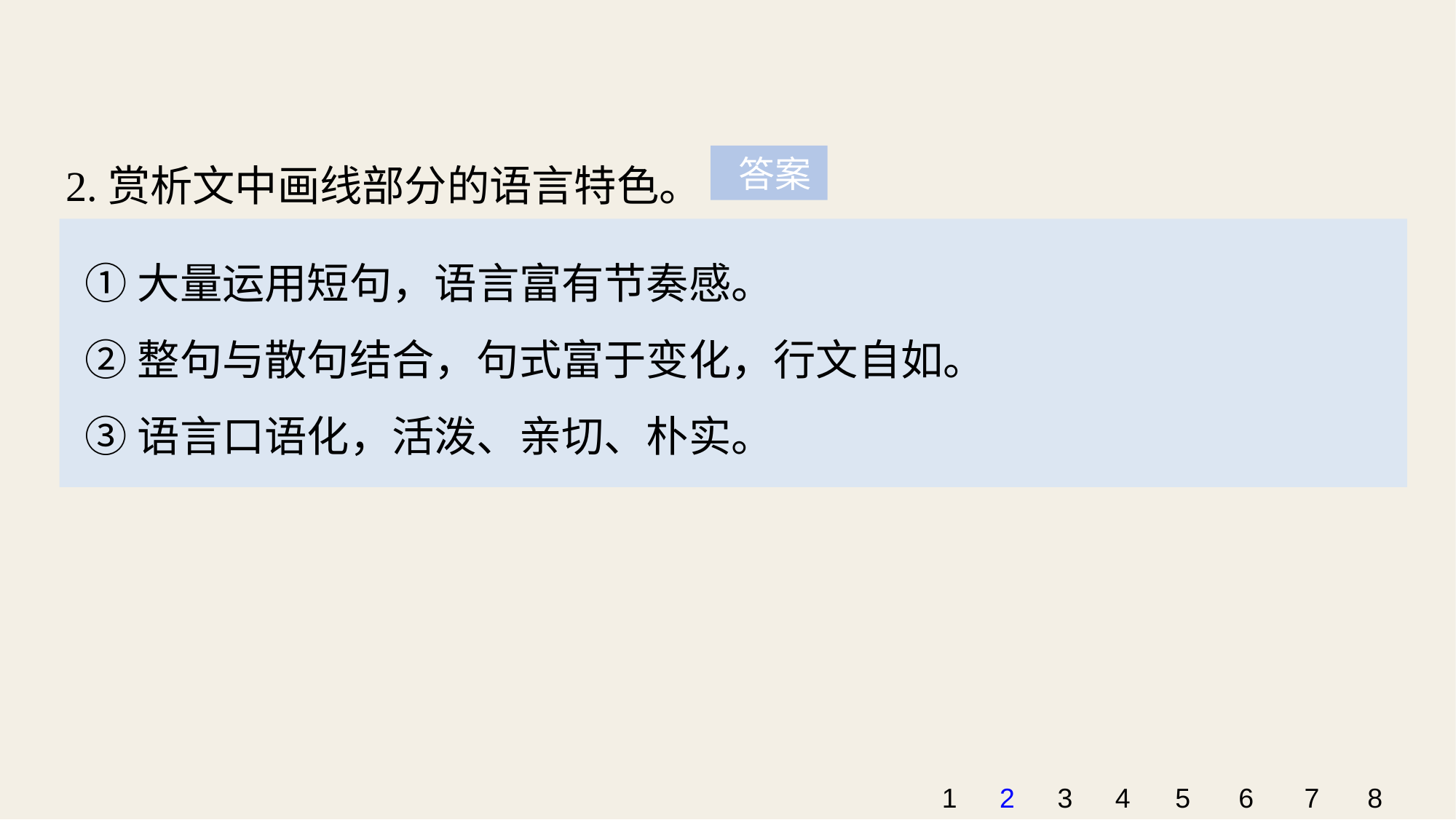

2.赏析文中画线部分的语言特色。
 答案

①大量运用短句，语言富有节奏感。
②整句与散句结合，句式富于变化，行文自如。
③语言口语化，活泼、亲切、朴实。
1
2
3
4
5
6
7
8